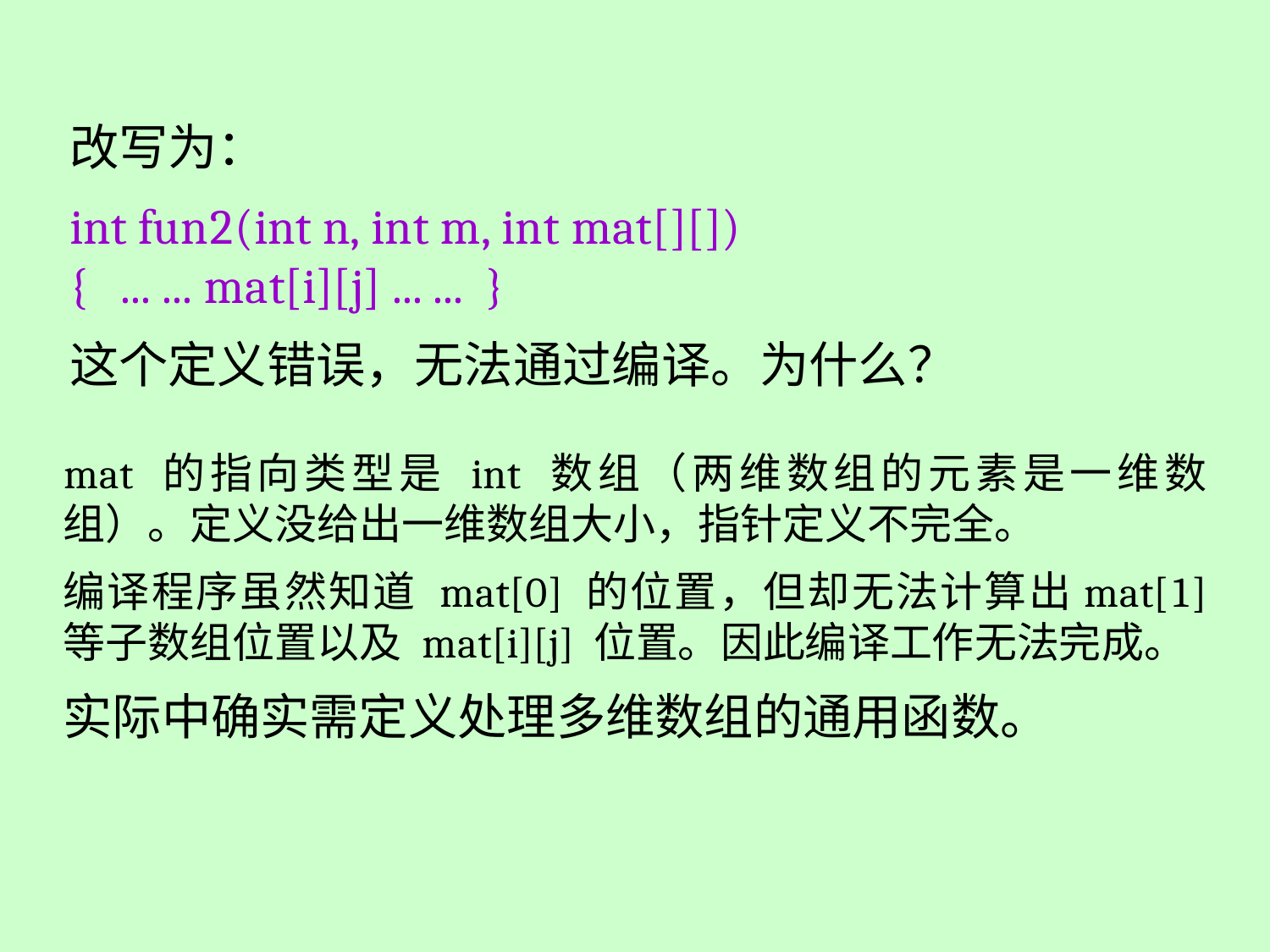

改写为：
int fun2(int n, int m, int mat[][])
{   ... ... mat[i][j] ... ...  }
这个定义错误，无法通过编译。为什么？
mat 的指向类型是 int 数组（两维数组的元素是一维数组）。定义没给出一维数组大小，指针定义不完全。
编译程序虽然知道 mat[0] 的位置，但却无法计算出mat[1] 等子数组位置以及 mat[i][j] 位置。因此编译工作无法完成。
实际中确实需定义处理多维数组的通用函数。
60